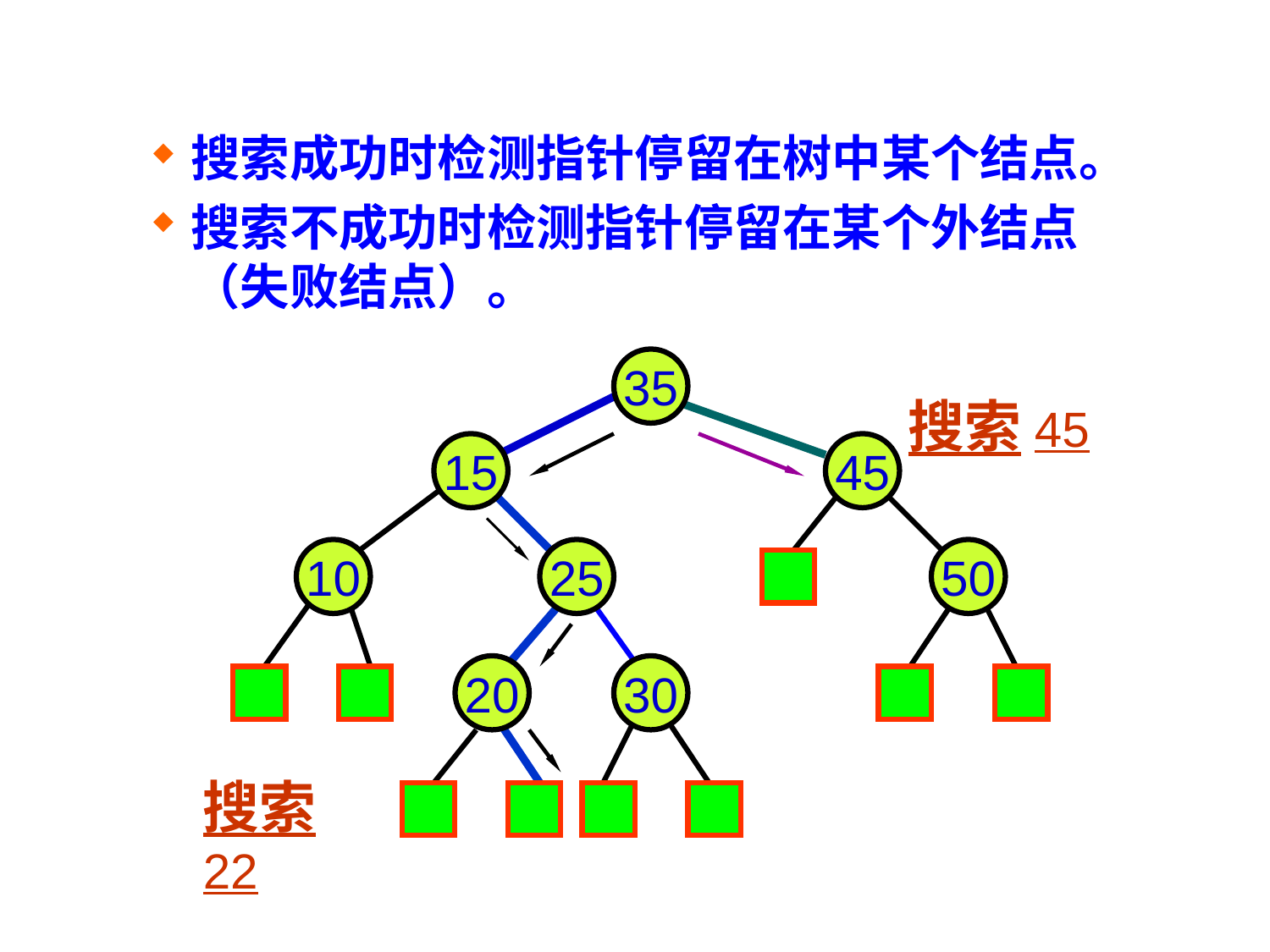

搜索成功时检测指针停留在树中某个结点。
搜索不成功时检测指针停留在某个外结点（失败结点）。
35
搜索45

15

45

10
25
50

20
30

搜索22

32